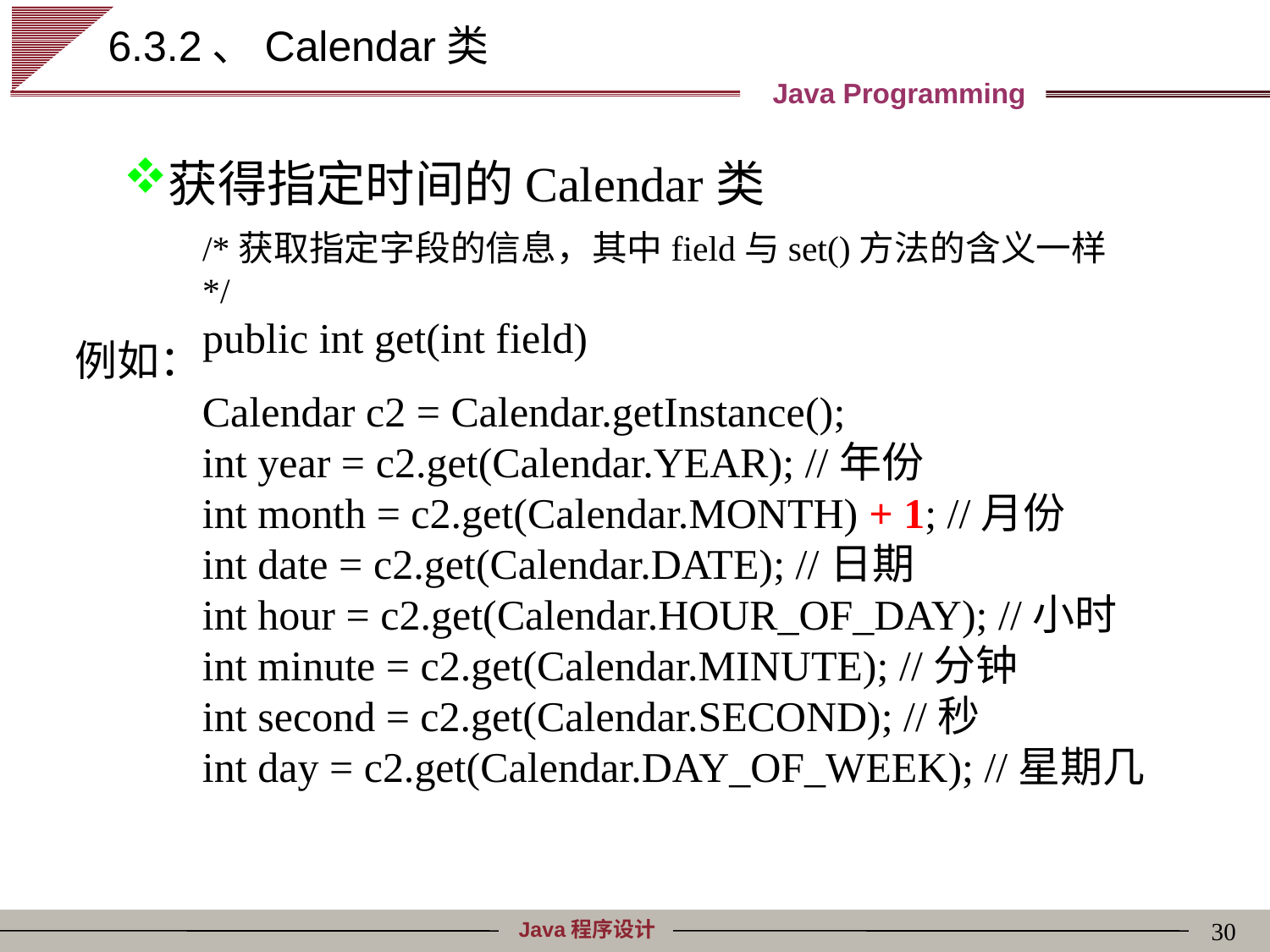

# 6.3.2、Calendar类
获得指定时间的Calendar类
/*获取指定字段的信息，其中field与set()方法的含义一样*/
public int get(int field)
例如：
	Calendar c2 = Calendar.getInstance();
	int year = c2.get(Calendar.YEAR); //年份
	int month = c2.get(Calendar.MONTH) + 1; //月份
	int date = c2.get(Calendar.DATE); //日期
	int hour = c2.get(Calendar.HOUR_OF_DAY); //小时
	int minute = c2.get(Calendar.MINUTE); //分钟
	int second = c2.get(Calendar.SECOND); //秒
	int day = c2.get(Calendar.DAY_OF_WEEK); //星期几